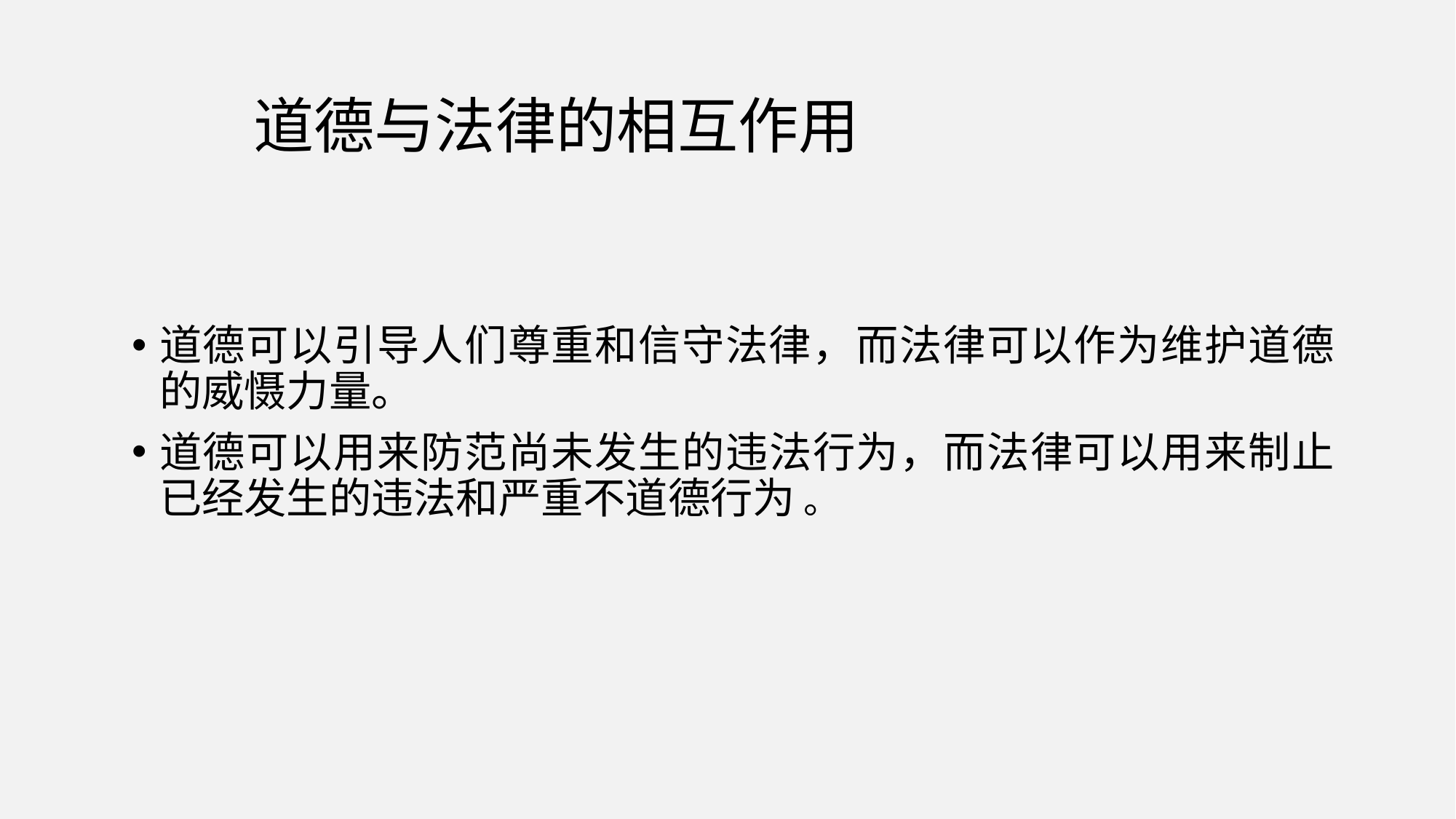

# 道德与法律的相互作用
道德可以引导人们尊重和信守法律，而法律可以作为维护道德的威慑力量。
道德可以用来防范尚未发生的违法行为，而法律可以用来制止已经发生的违法和严重不道德行为 。